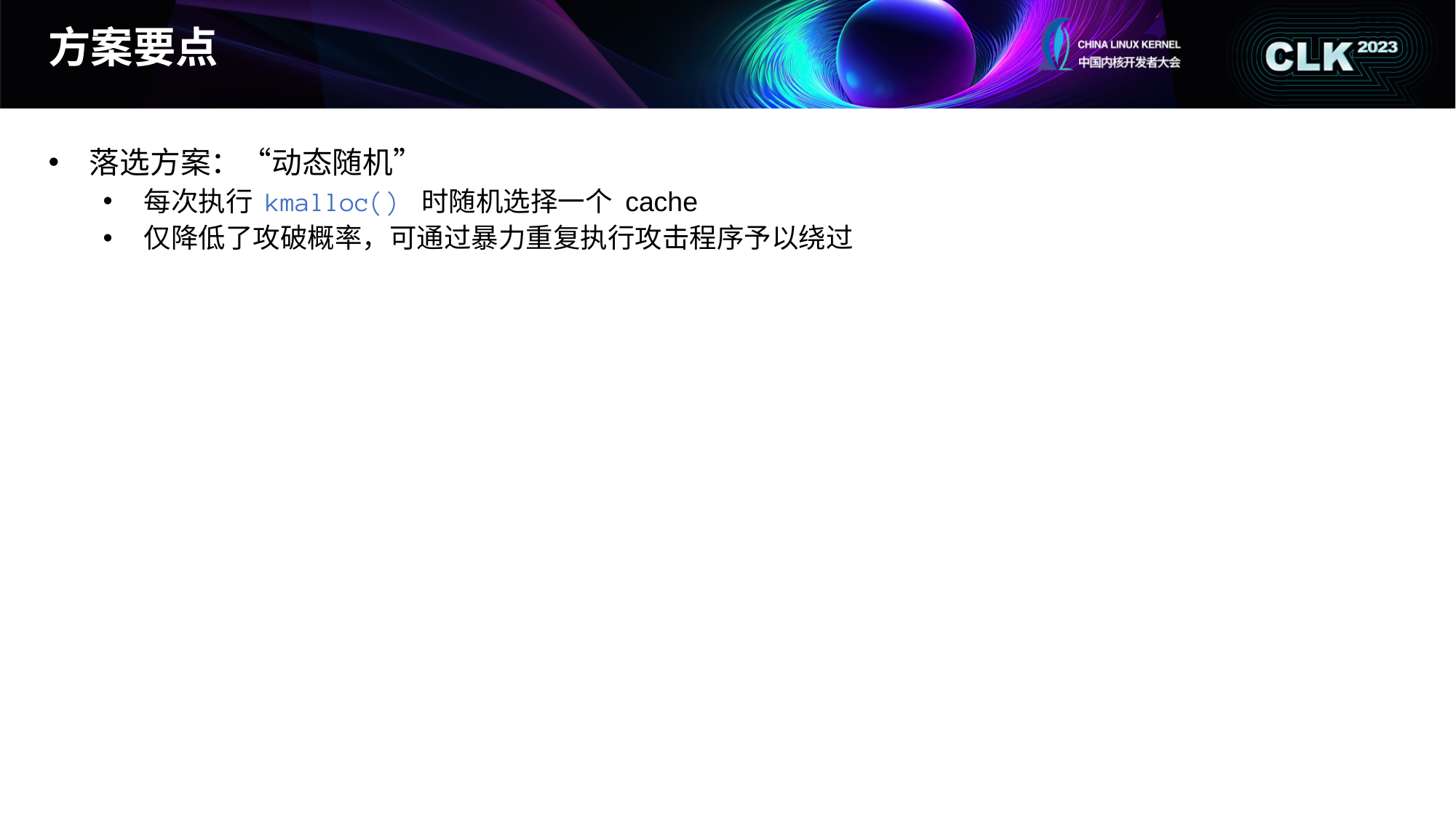

# 方案要点
落选方案：“动态随机”
每次执行 kmalloc() 时随机选择一个 cache
仅降低了攻破概率，可通过暴力重复执行攻击程序予以绕过